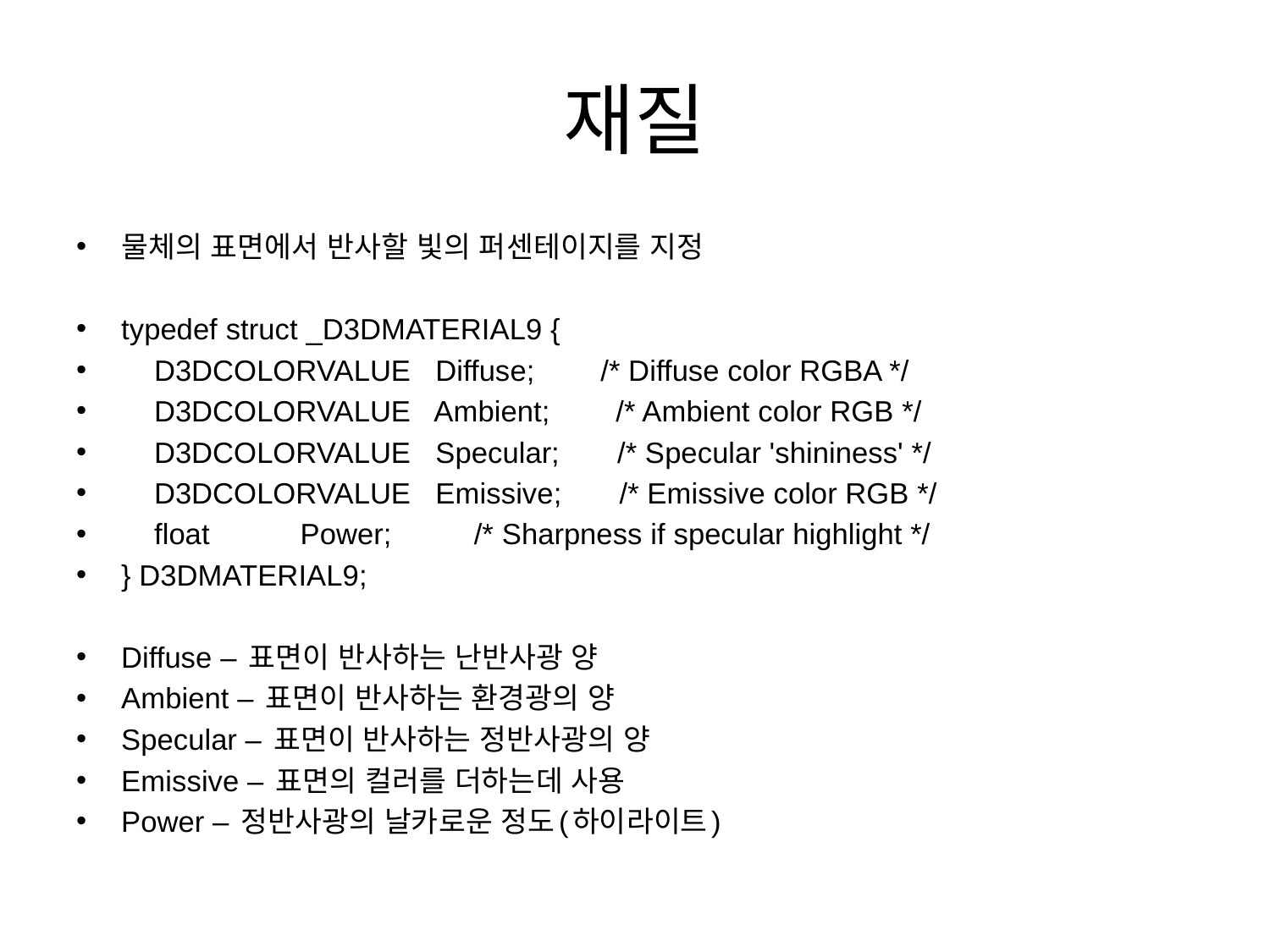

# 재질
물체의 표면에서 반사할 빛의 퍼센테이지를 지정

typedef struct _D3DMATERIAL9 {
    D3DCOLORVALUE   Diffuse;        /* Diffuse color RGBA */
    D3DCOLORVALUE   Ambient;        /* Ambient color RGB */
    D3DCOLORVALUE   Specular;       /* Specular 'shininess' */
    D3DCOLORVALUE   Emissive;       /* Emissive color RGB */
    float           Power;          /* Sharpness if specular highlight */
} D3DMATERIAL9;

Diffuse – 표면이 반사하는 난반사광 양
Ambient – 표면이 반사하는 환경광의 양
Specular – 표면이 반사하는 정반사광의 양
Emissive – 표면의 컬러를 더하는데 사용
Power – 정반사광의 날카로운 정도(하이라이트)